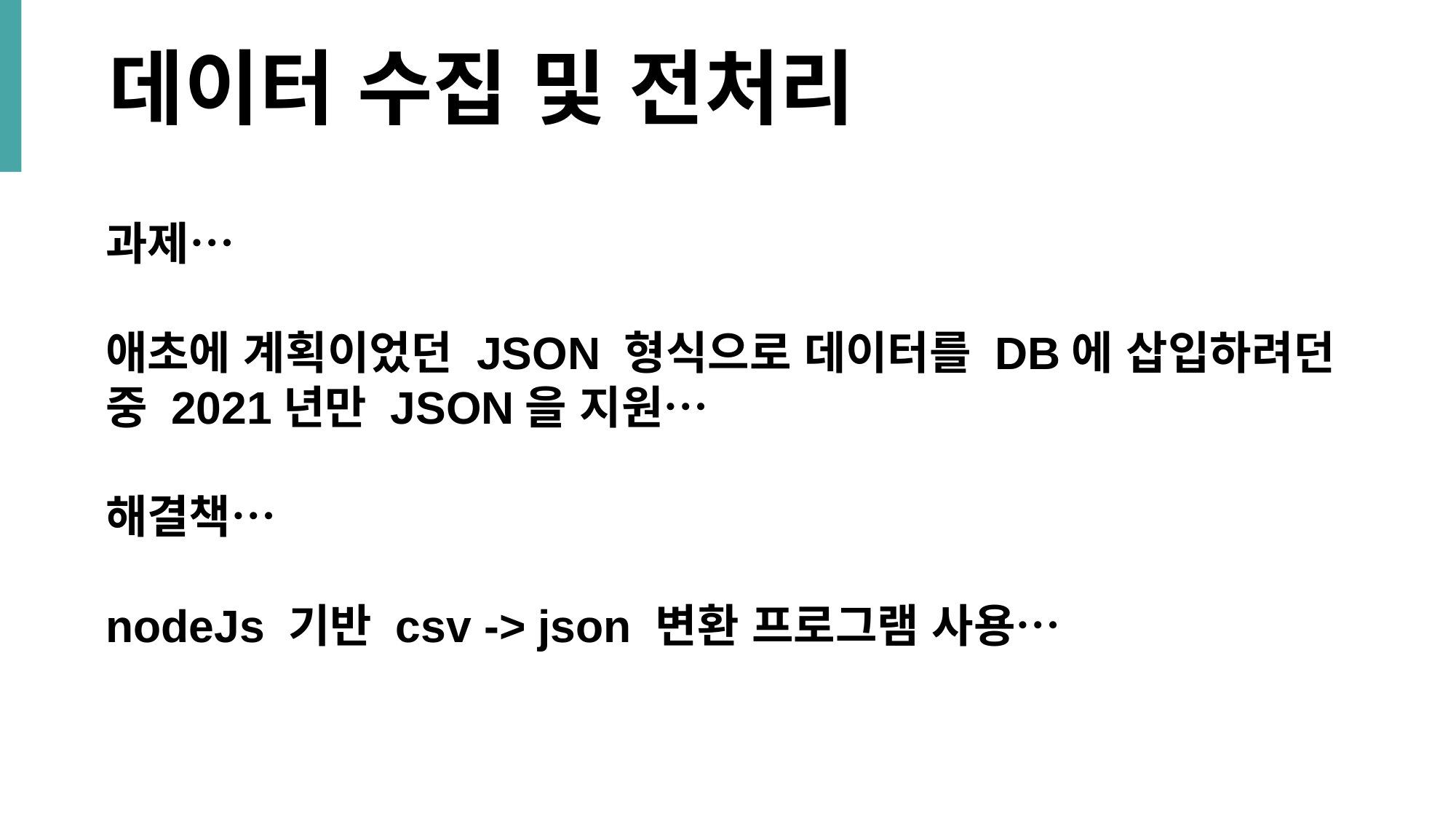

데이터 수집 및 전처리
과제…

애초에 계획이었던 JSON 형식으로 데이터를 DB에 삽입하려던 중 2021년만 JSON을 지원…

해결책…

nodeJs 기반 csv -> json 변환 프로그램 사용…